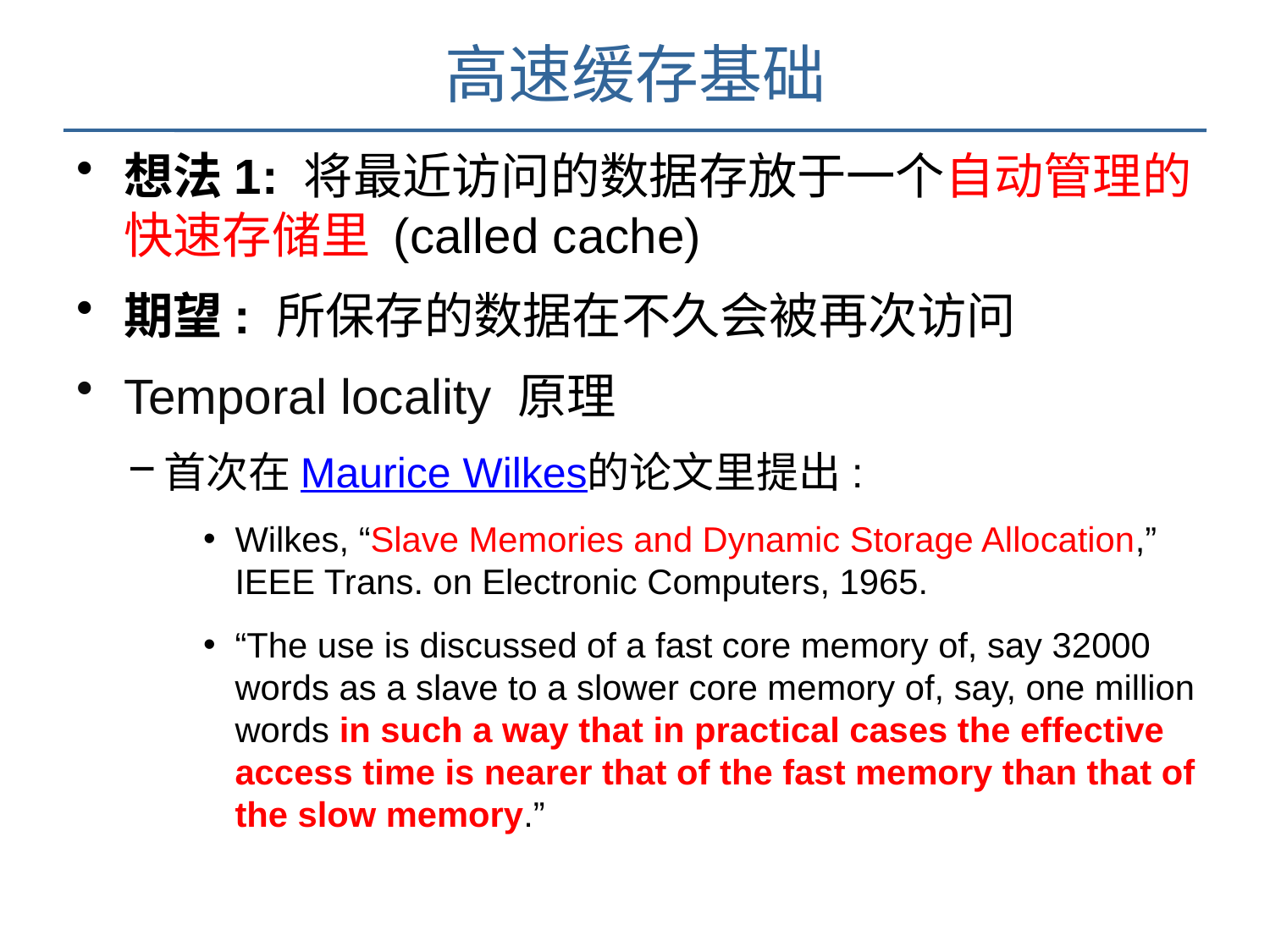

# 高速缓存基础
想法1: 将最近访问的数据存放于一个自动管理的快速存储里 (called cache)
期望: 所保存的数据在不久会被再次访问
Temporal locality 原理
首次在Maurice Wilkes的论文里提出:
Wilkes, “Slave Memories and Dynamic Storage Allocation,” IEEE Trans. on Electronic Computers, 1965.
“The use is discussed of a fast core memory of, say 32000 words as a slave to a slower core memory of, say, one million words in such a way that in practical cases the effective access time is nearer that of the fast memory than that of the slow memory.”